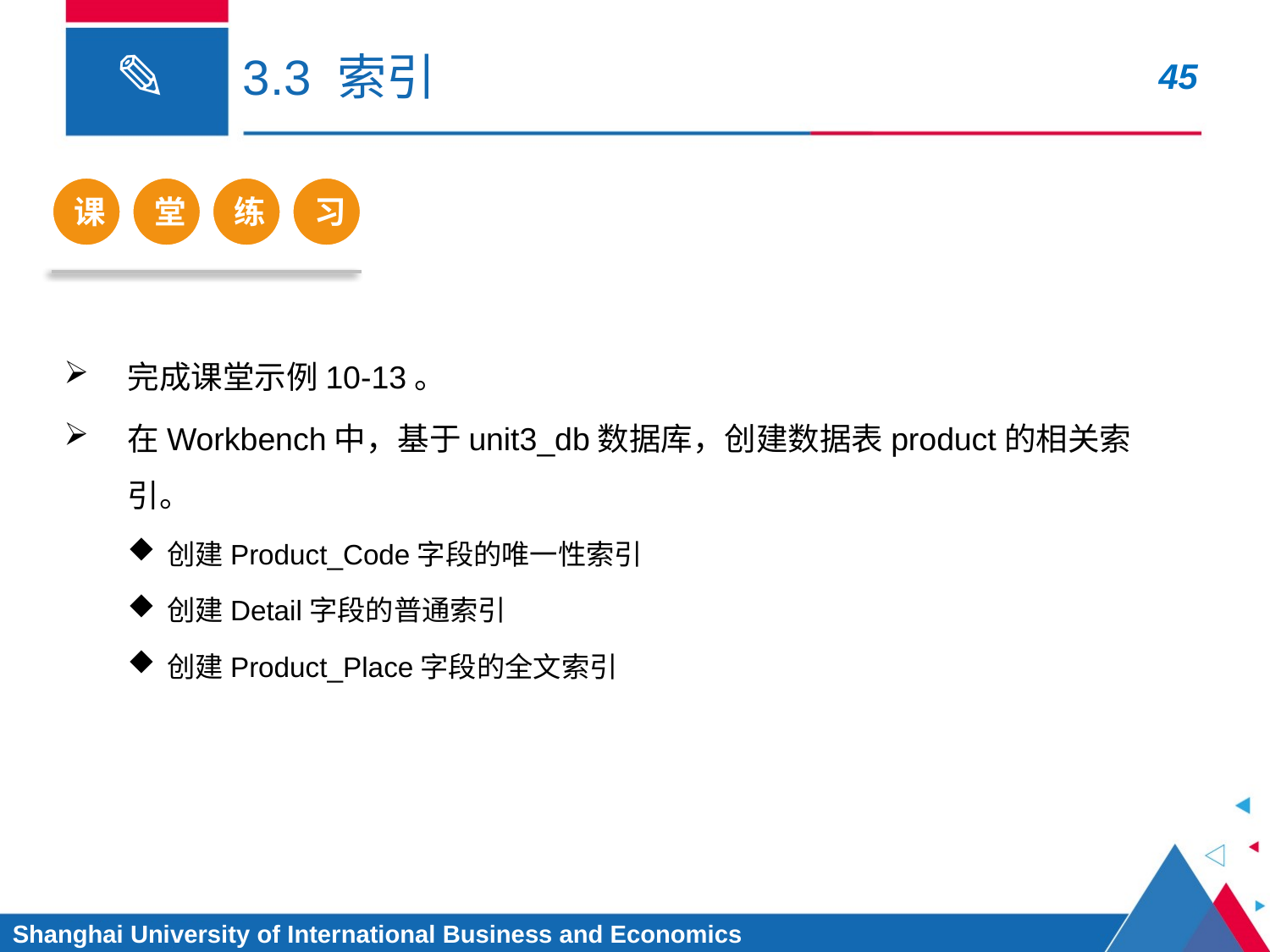

# 3.3 索引
课
堂
练
习
完成课堂示例10-13。
在Workbench中，基于unit3_db数据库，创建数据表product的相关索引。
创建Product_Code字段的唯一性索引
创建Detail字段的普通索引
创建Product_Place字段的全文索引